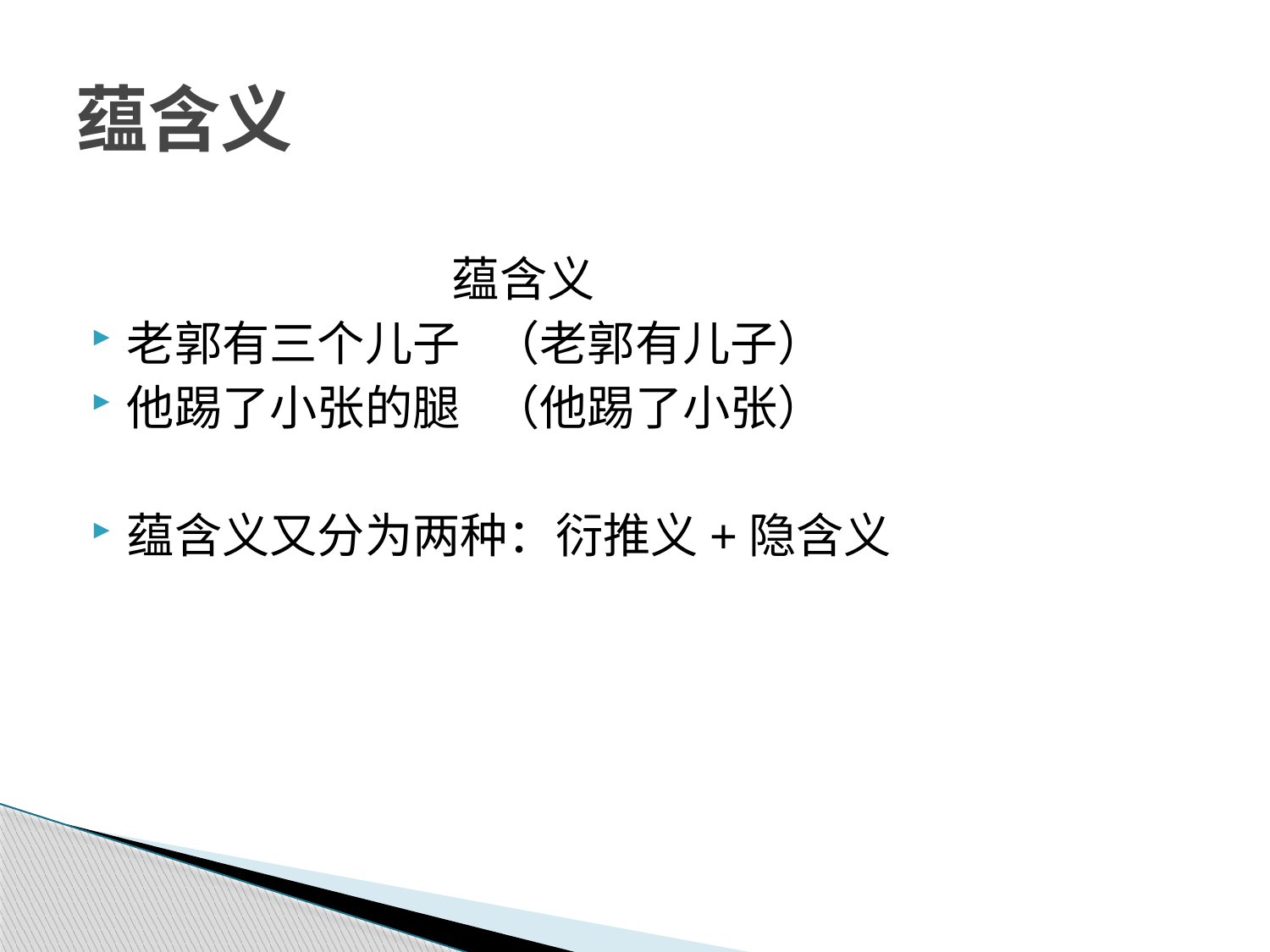

# 蕴含义

                                 蕴含义
老郭有三个儿子   （老郭有儿子）
他踢了小张的腿   （他踢了小张）

蕴含义又分为两种：衍推义+隐含义